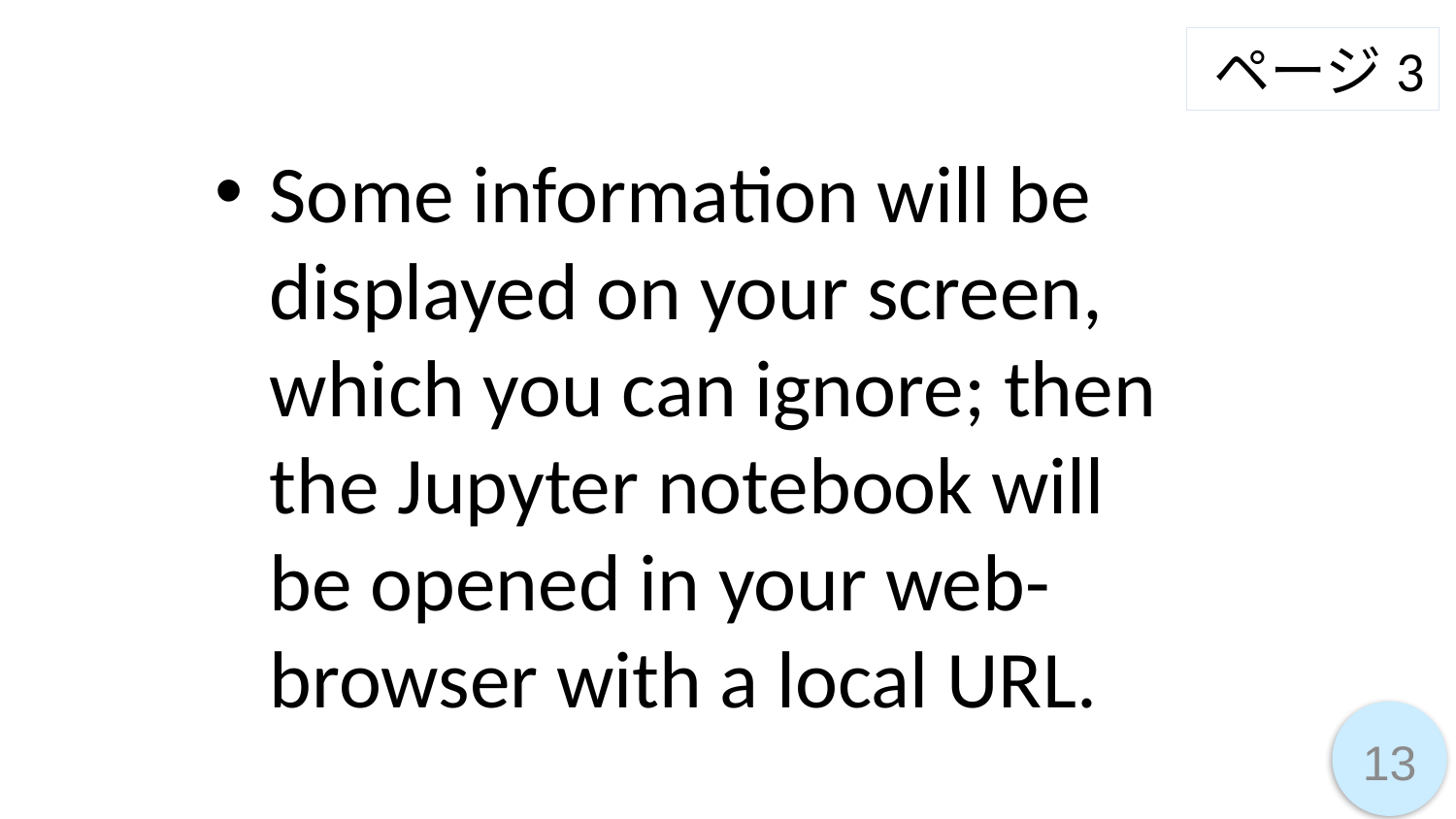

ページ3
Some information will be displayed on your screen, which you can ignore; then the Jupyter notebook will be opened in your web-browser with a local URL.
13